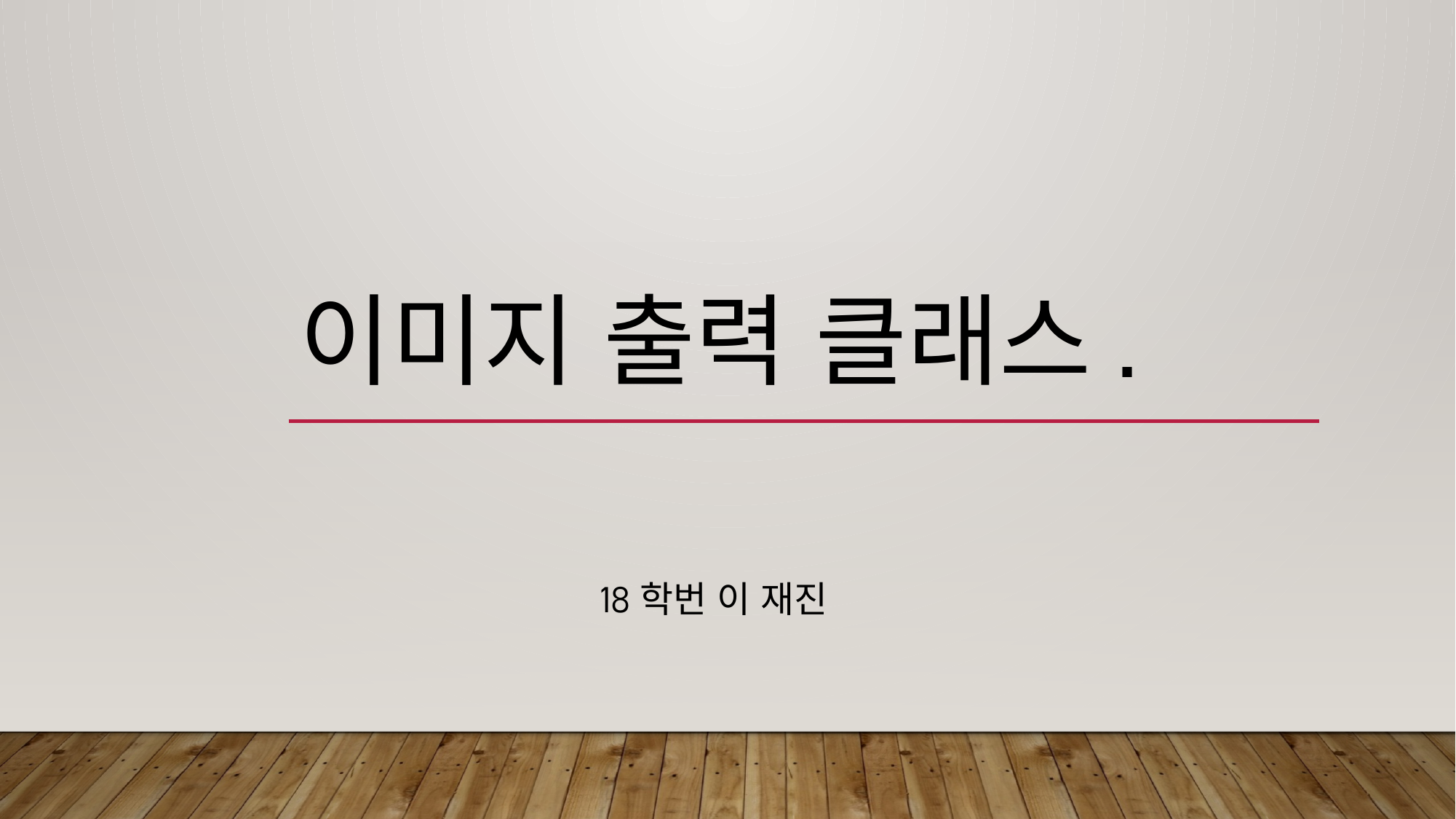

# 이미지 출력 클래스.
18학번 이 재진